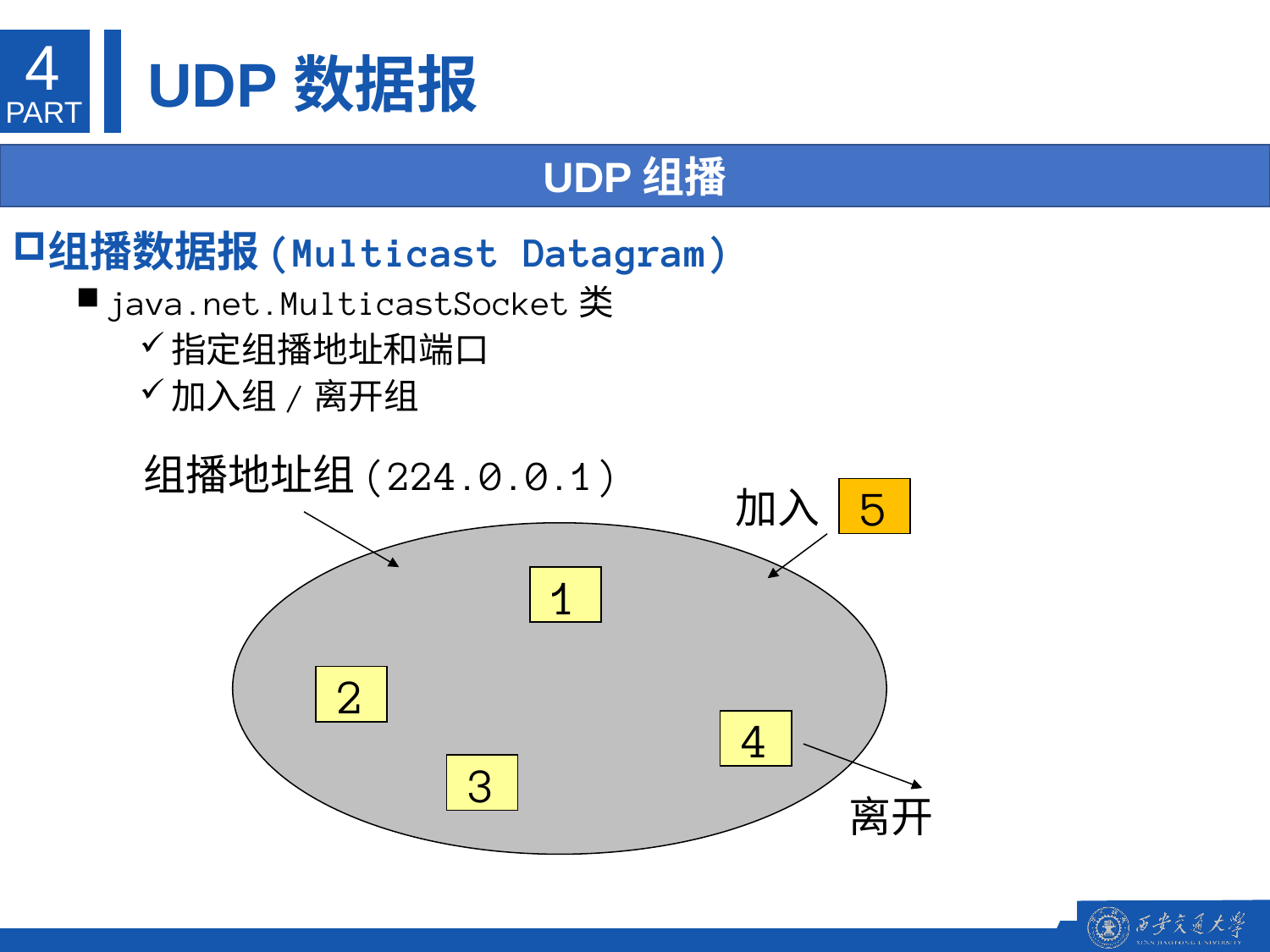

4
UDP数据报
PART
UDP组播
组播数据报(Multicast Datagram)
java.net.MulticastSocket类
指定组播地址和端口
加入组/离开组

组播地址组(224.0.0.1)
加入
5

1
2
4

3
离开